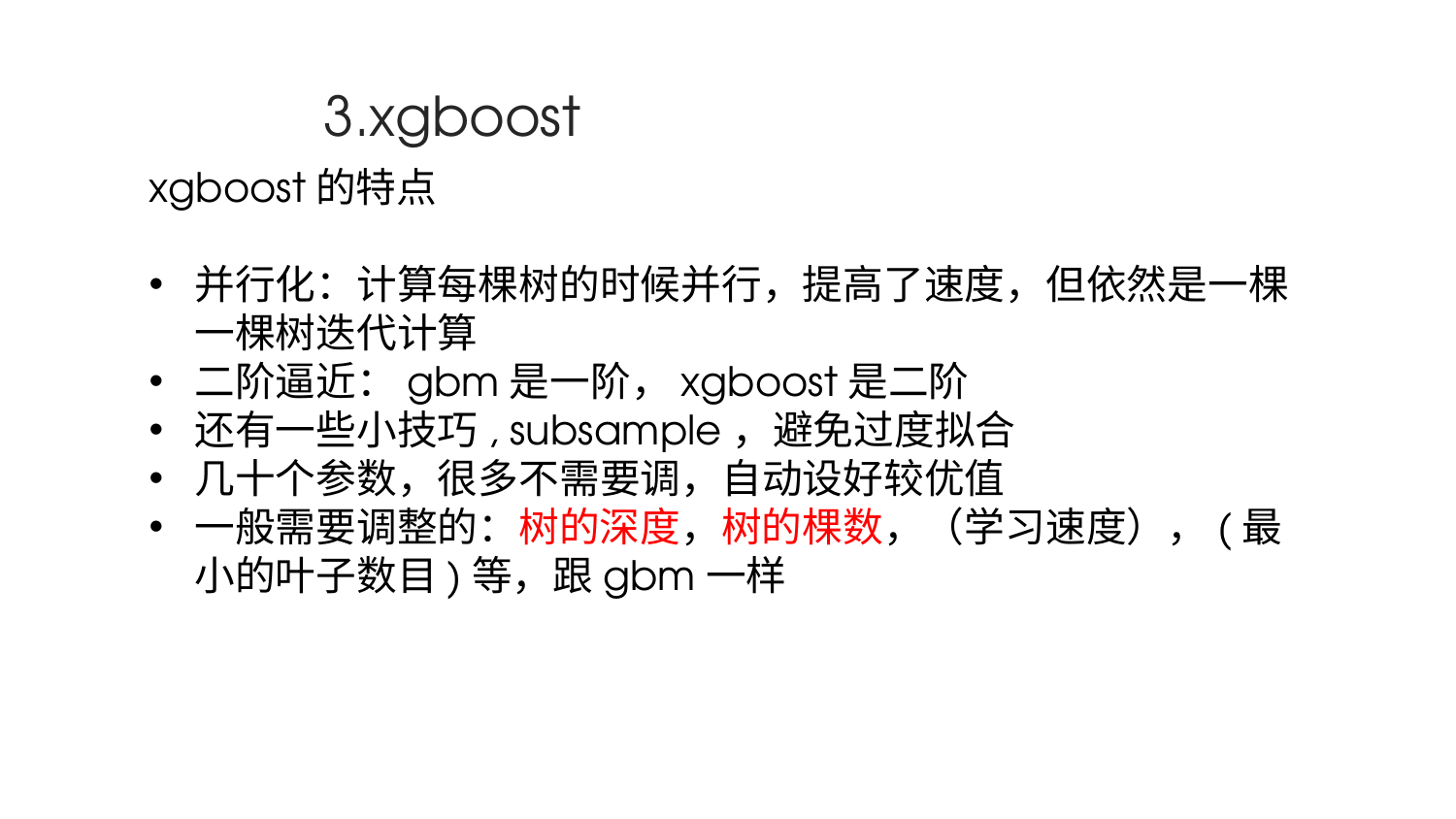

# 3.xgboost
xgboost的特点

并行化：计算每棵树的时候并行，提高了速度，但依然是一棵一棵树迭代计算
二阶逼近：gbm是一阶，xgboost是二阶
还有一些小技巧, subsample，避免过度拟合
几十个参数，很多不需要调，自动设好较优值
一般需要调整的：树的深度，树的棵数，（学习速度），(最小的叶子数目)等，跟gbm一样